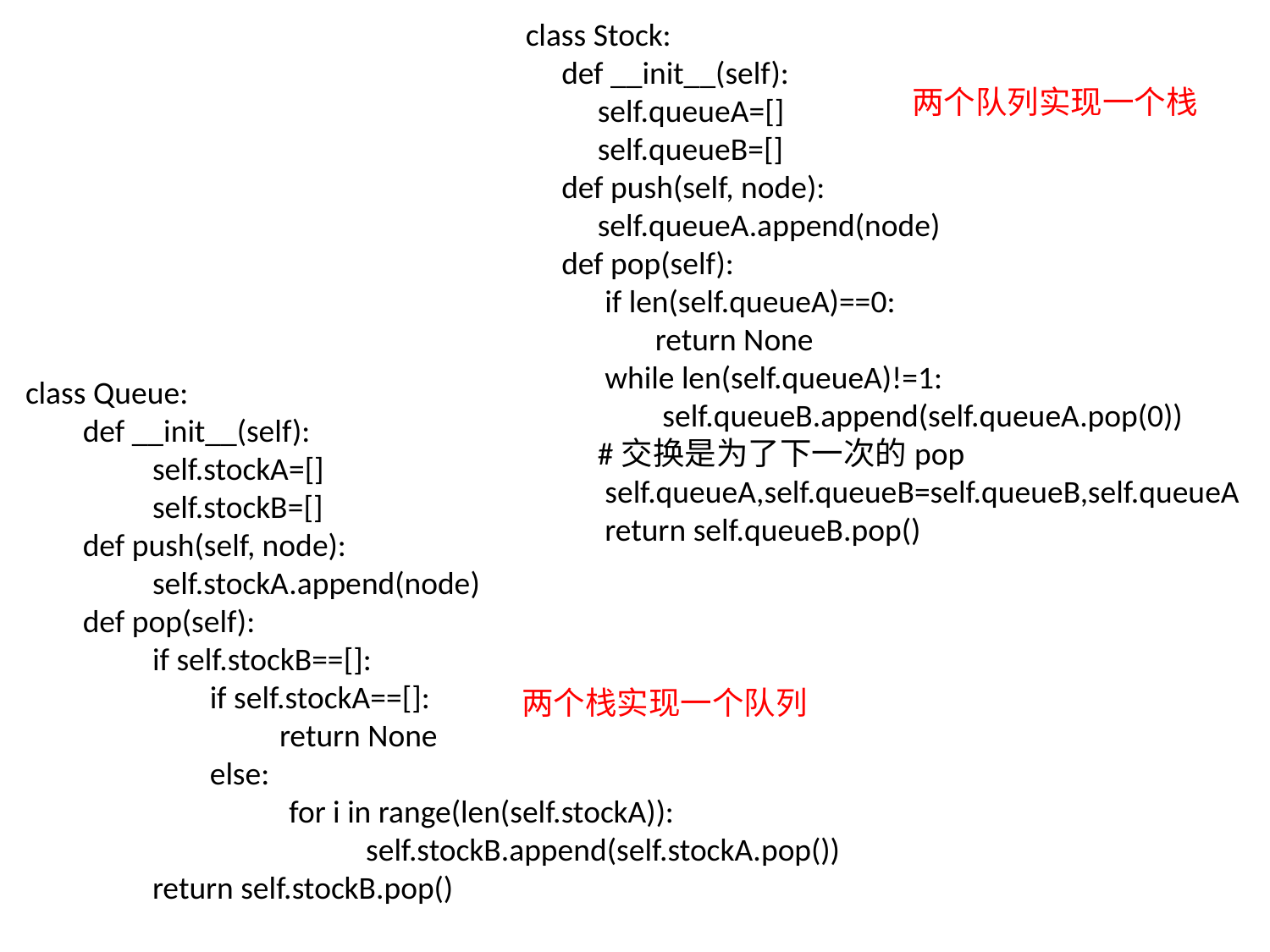

class Stock:
     def __init__(self):
          self.queueA=[]
          self.queueB=[]
     def push(self, node):
          self.queueA.append(node)
     def pop(self):
           if len(self.queueA)==0:
                  return None
           while len(self.queueA)!=1:
                   self.queueB.append(self.queueA.pop(0))
          #交换是为了下一次的pop
           self.queueA,self.queueB=self.queueB,self.queueA
           return self.queueB.pop()
两个队列实现一个栈
class Queue:
        def __init__(self):
	self.stockA=[]
	self.stockB=[]
        def push(self, node):
	self.stockA.append(node)
        def pop(self):
	if self.stockB==[]:
	        if self.stockA==[]:
		return None
	        else:
	                   for i in range(len(self.stockA)):
		            self.stockB.append(self.stockA.pop())
	return self.stockB.pop()
两个栈实现一个队列